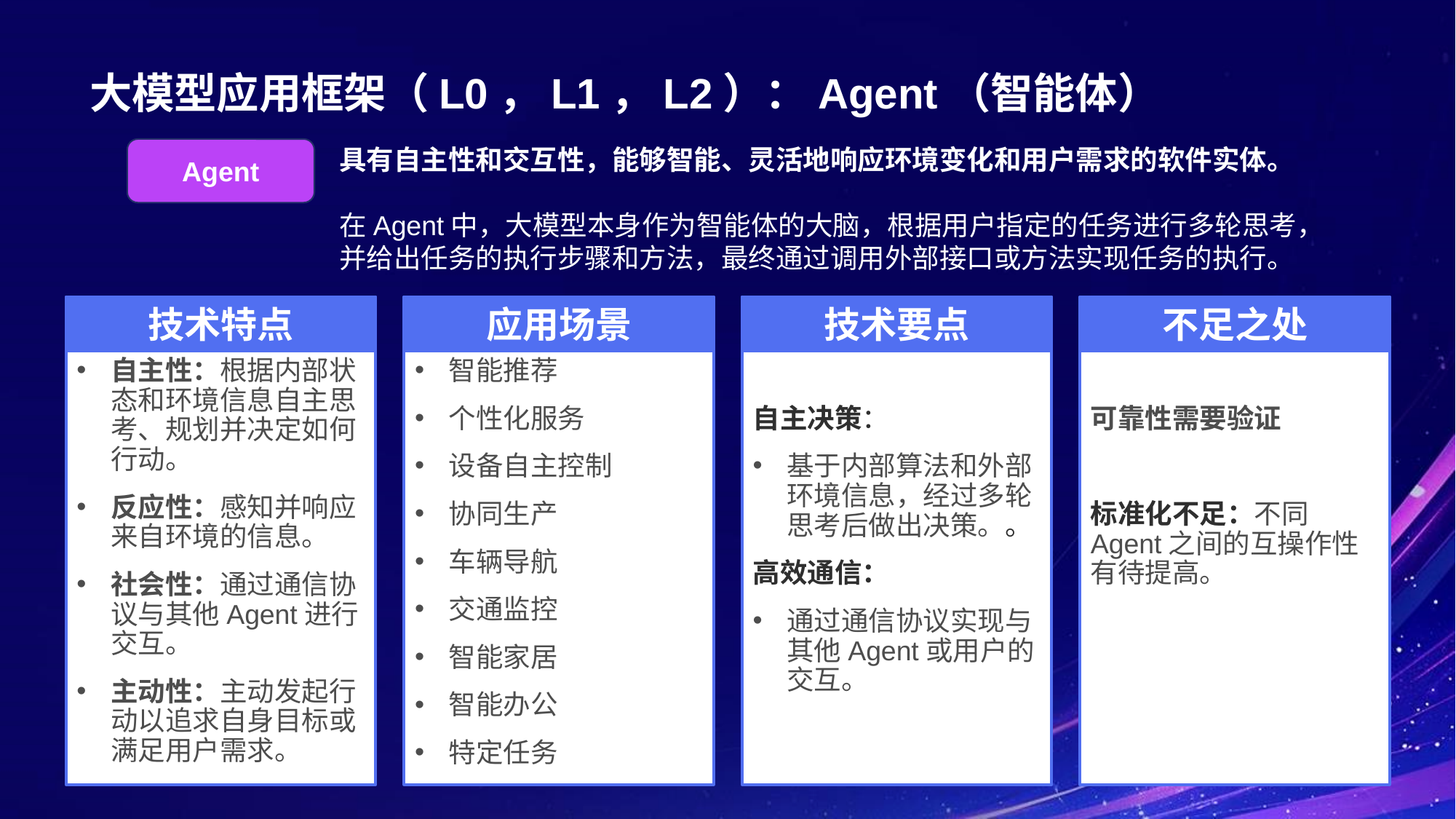

# 大模型应用框架（L0，L1，L2）：Agent（智能体）
具有自主性和交互性，能够智能、灵活地响应环境变化和用户需求的软件实体。
在Agent中，大模型本身作为智能体的大脑，根据用户指定的任务进行多轮思考，并给出任务的执行步骤和方法，最终通过调用外部接口或方法实现任务的执行。
Agent
技术特点
自主性：根据内部状态和环境信息自主思考、规划并决定如何行动。
反应性：感知并响应来自环境的信息。
社会性：通过通信协议与其他Agent进行交互。
主动性：主动发起行动以追求自身目标或满足用户需求。
应用场景
智能推荐
个性化服务
设备自主控制
协同生产
车辆导航
交通监控
智能家居
智能办公
特定任务

技术要点

自主决策：
基于内部算法和外部环境信息，经过多轮思考后做出决策。。
高效通信：
通过通信协议实现与其他Agent或用户的交互。
不足之处

可靠性需要验证

标准化不足：不同Agent之间的互操作性有待提高。